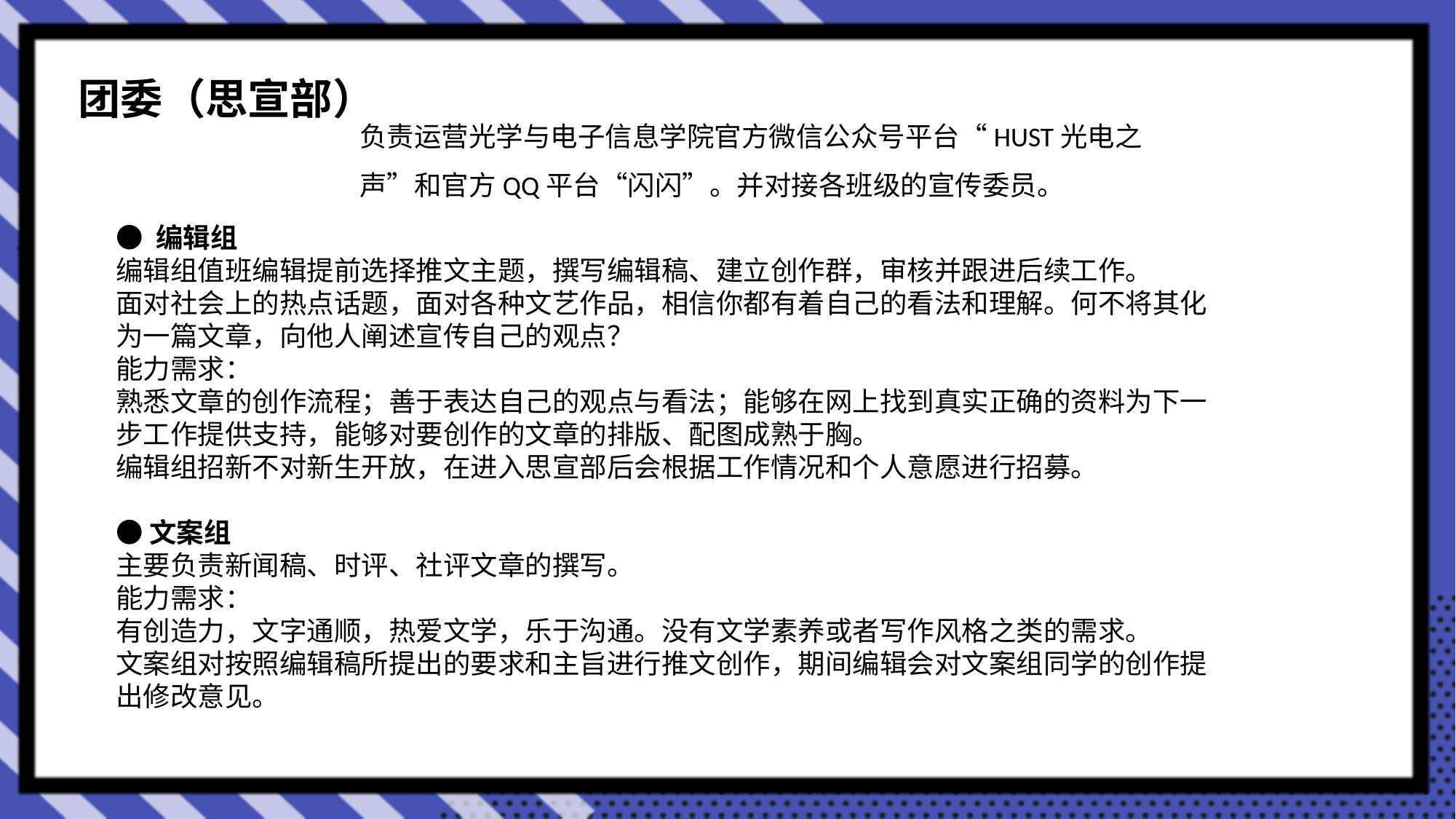

团委（思宣部）
负责运营光学与电子信息学院官方微信公众号平台“HUST光电之声”和官方QQ平台“闪闪”。并对接各班级的宣传委员。
● 编辑组
编辑组值班编辑提前选择推文主题，撰写编辑稿、建立创作群，审核并跟进后续工作。
面对社会上的热点话题，面对各种文艺作品，相信你都有着自己的看法和理解。何不将其化为一篇文章，向他人阐述宣传自己的观点？
能力需求：
熟悉文章的创作流程；善于表达自己的观点与看法；能够在网上找到真实正确的资料为下一步工作提供支持，能够对要创作的文章的排版、配图成熟于胸。
编辑组招新不对新生开放，在进入思宣部后会根据工作情况和个人意愿进行招募。
● 文案组
主要负责新闻稿、时评、社评文章的撰写。
能力需求：
有创造力，文字通顺，热爱文学，乐于沟通。没有文学素养或者写作风格之类的需求。
文案组对按照编辑稿所提出的要求和主旨进行推文创作，期间编辑会对文案组同学的创作提出修改意见。